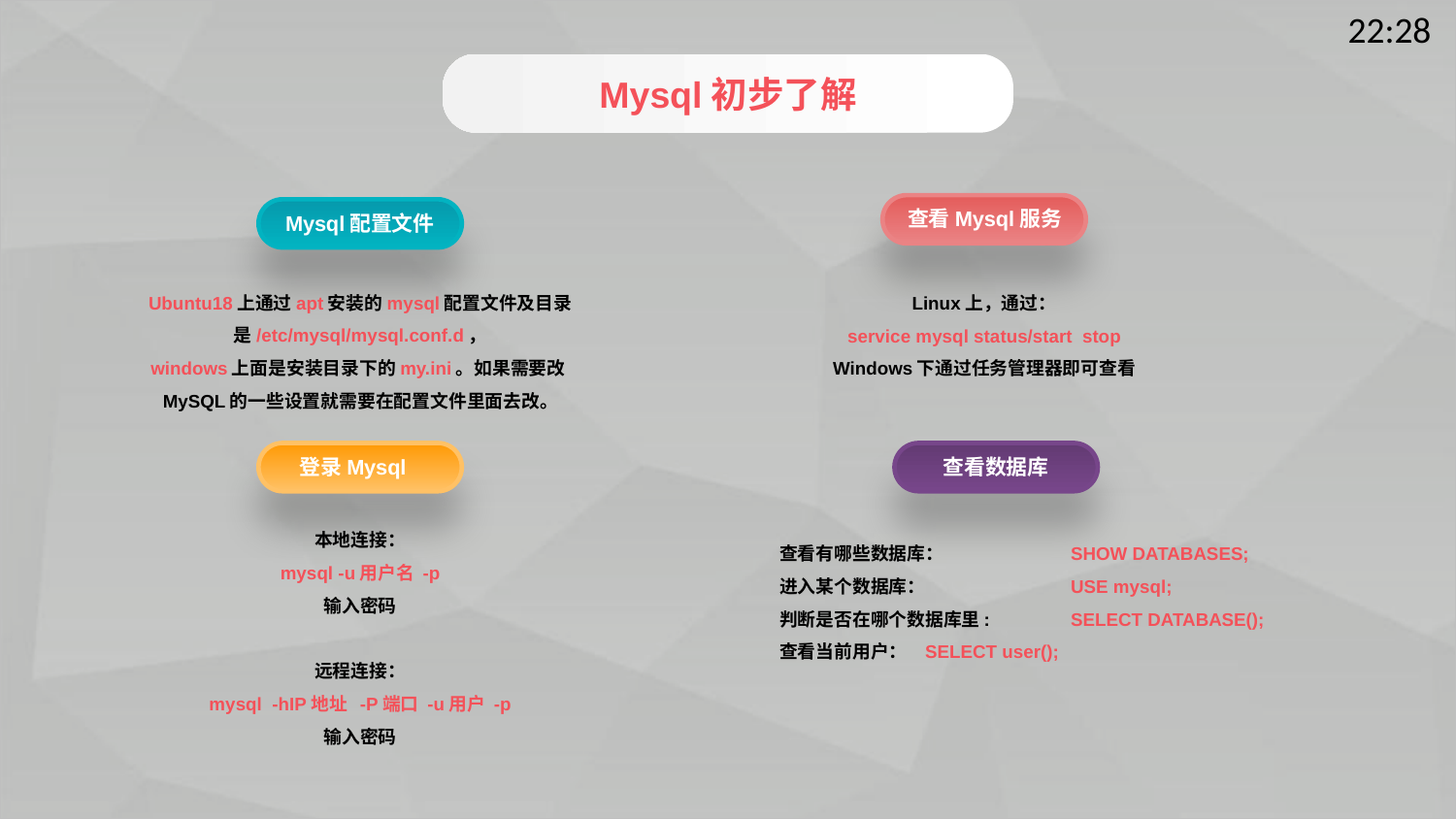

Mysql初步了解

查看Mysql服务

Mysql配置文件
Ubuntu18上通过apt安装的mysql配置文件及目录是/etc/mysql/mysql.conf.d，
windows上面是安装目录下的my.ini。如果需要改MySQL的一些设置就需要在配置文件里面去改。
Linux上，通过：
service mysql status/start  stop
Windows下通过任务管理器即可查看

登录Mysql

查看数据库
本地连接：
mysql -u用户名 -p
输入密码

远程连接：
mysql  -hIP地址  -P端口 -u用户 -p
输入密码
查看有哪些数据库：  	SHOW DATABASES;
进入某个数据库： 	USE mysql;
判断是否在哪个数据库里:  	SELECT DATABASE();
查看当前用户：  	SELECT user();